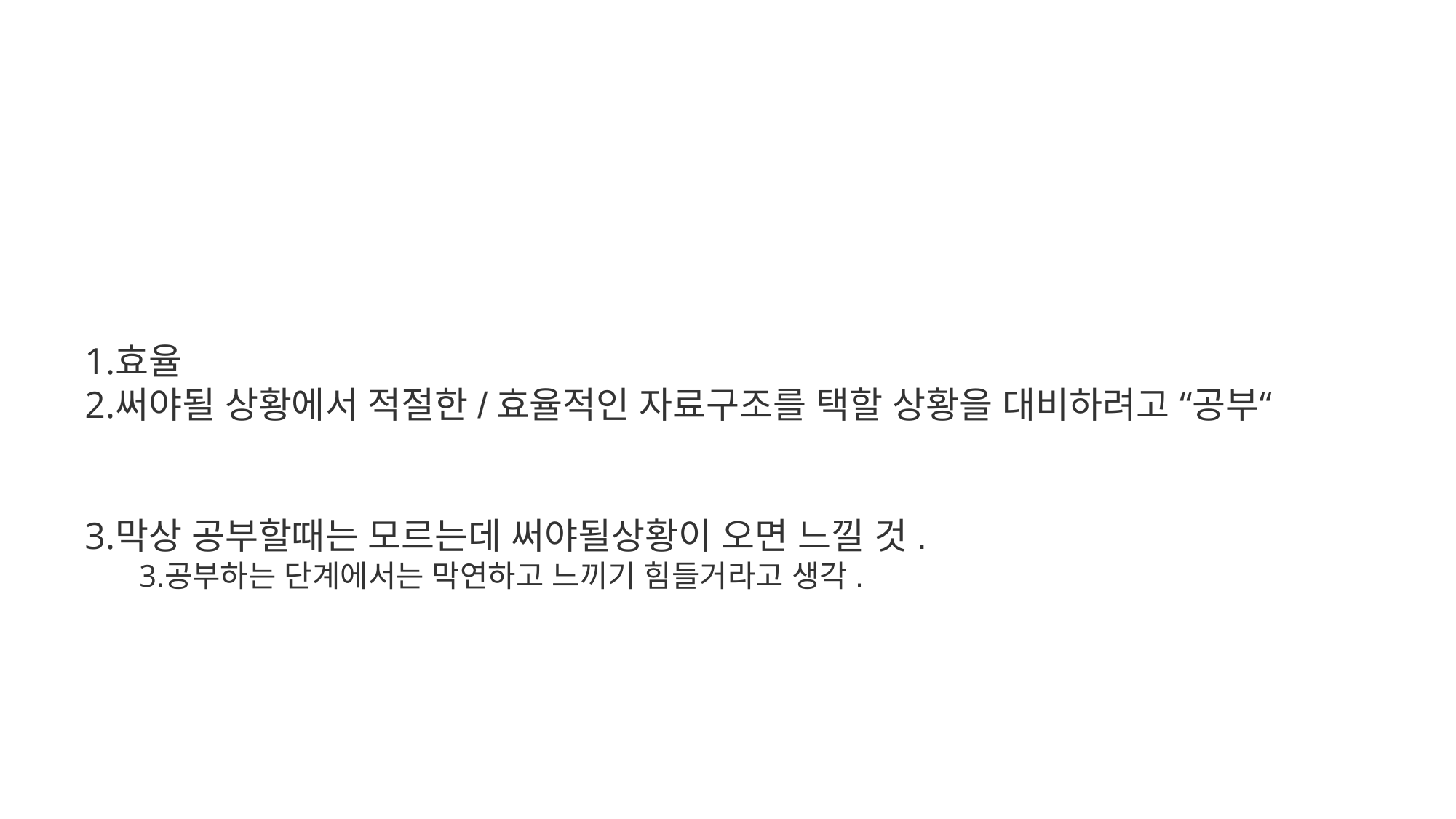

효율
써야될 상황에서 적절한/효율적인 자료구조를 택할 상황을 대비하려고 “공부“

막상 공부할때는 모르는데 써야될상황이 오면 느낄 것.
공부하는 단계에서는 막연하고 느끼기 힘들거라고 생각.